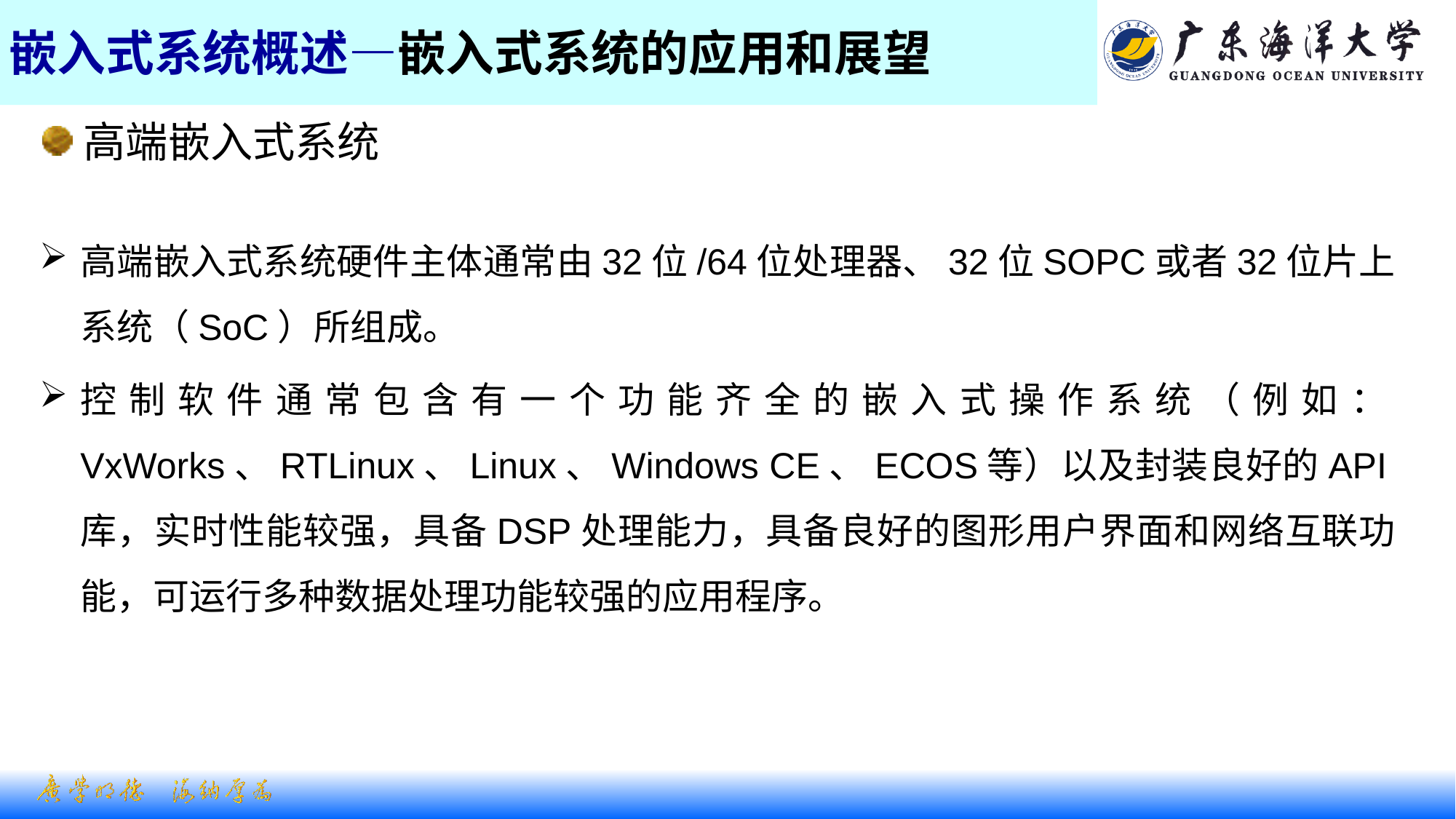

# 嵌入式系统概述—嵌入式系统的应用和展望
高端嵌入式系统

高端嵌入式系统硬件主体通常由32位/64位处理器、32位SOPC或者32位片上系统（SoC）所组成。
控制软件通常包含有一个功能齐全的嵌入式操作系统（例如：VxWorks、RTLinux、Linux、Windows CE、ECOS等）以及封装良好的API库，实时性能较强，具备DSP处理能力，具备良好的图形用户界面和网络互联功能，可运行多种数据处理功能较强的应用程序。
61